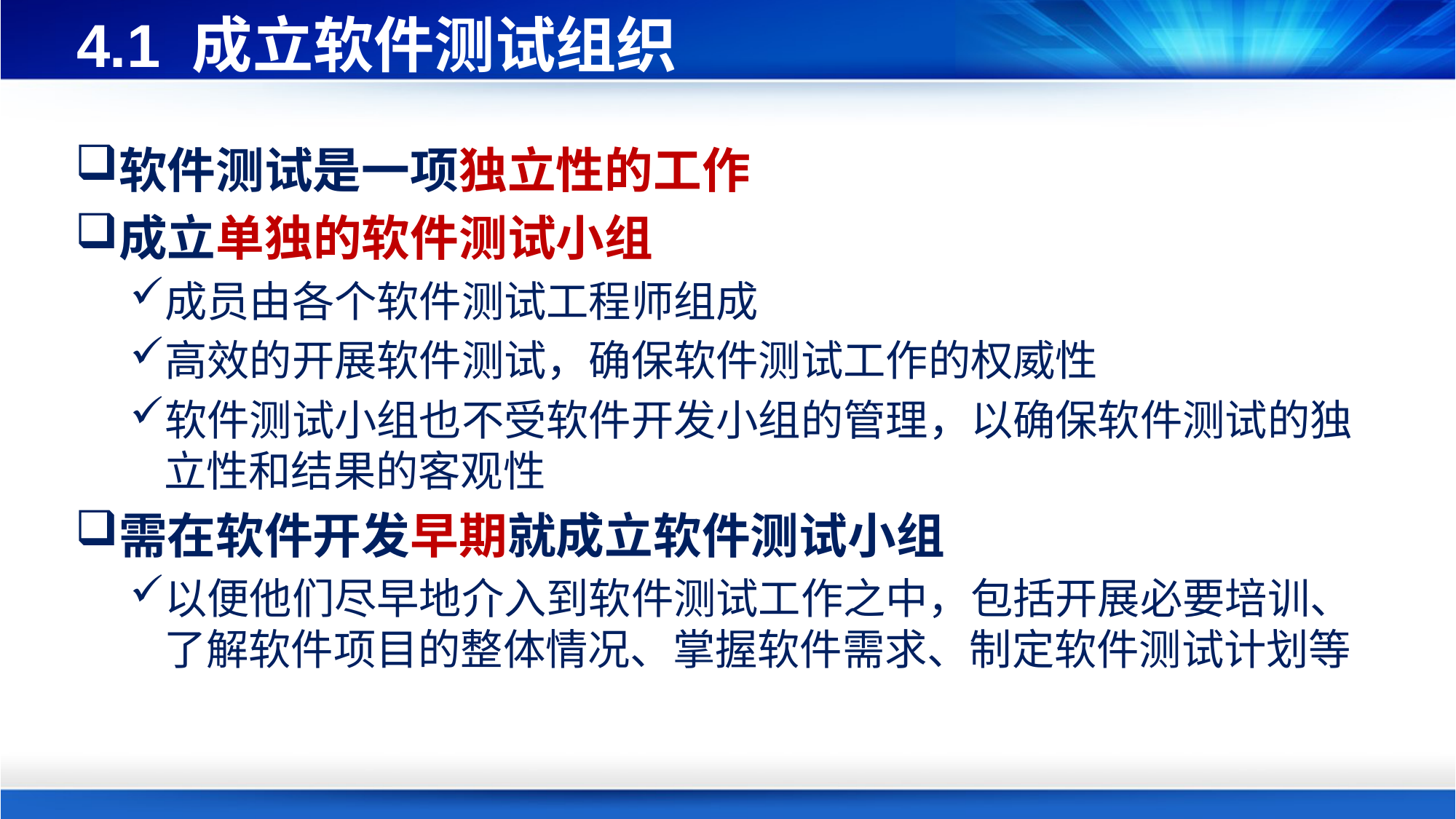

# 4.1 成立软件测试组织
软件测试是一项独立性的工作
成立单独的软件测试小组
成员由各个软件测试工程师组成
高效的开展软件测试，确保软件测试工作的权威性
软件测试小组也不受软件开发小组的管理，以确保软件测试的独立性和结果的客观性
需在软件开发早期就成立软件测试小组
以便他们尽早地介入到软件测试工作之中，包括开展必要培训、了解软件项目的整体情况、掌握软件需求、制定软件测试计划等